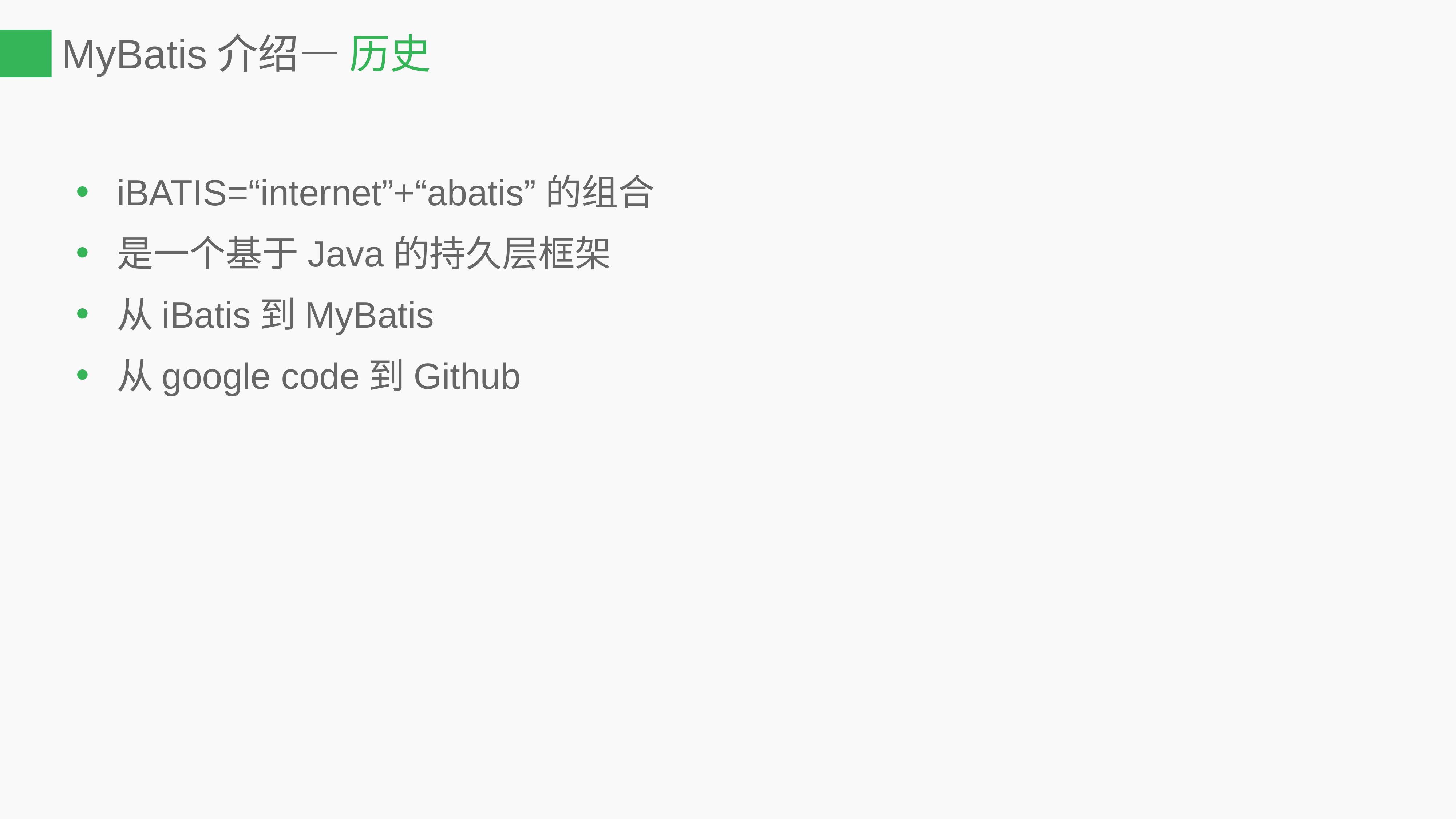

# MyBatis介绍— 历史
iBATIS=“internet”+“abatis”的组合
是一个基于Java的持久层框架
从iBatis到MyBatis
从google code到Github